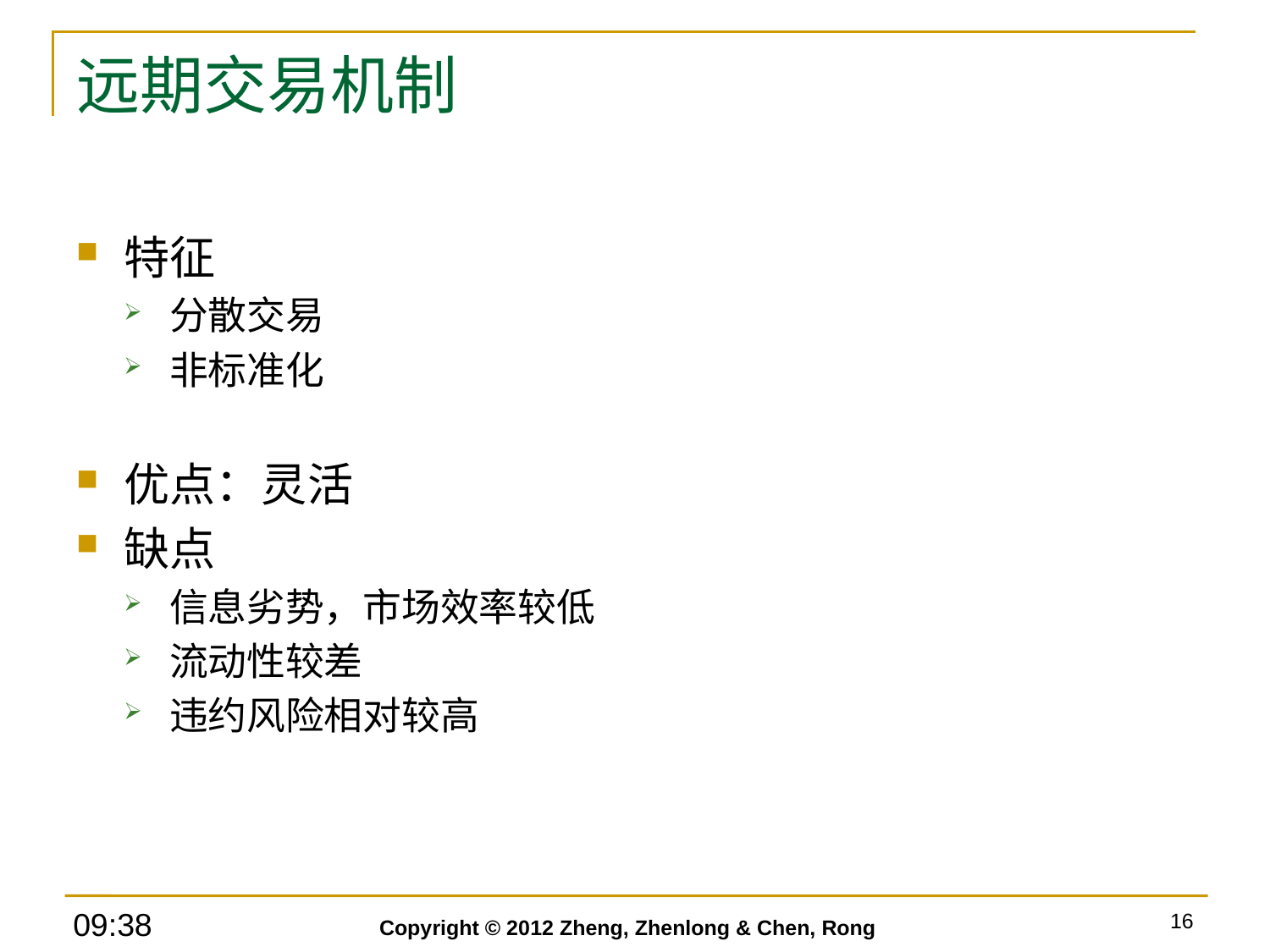

# 远期交易机制
特征
分散交易
非标准化

优点：灵活
缺点
信息劣势，市场效率较低
流动性较差
违约风险相对较高
16
Copyright © 2012 Zheng, Zhenlong & Chen, Rong